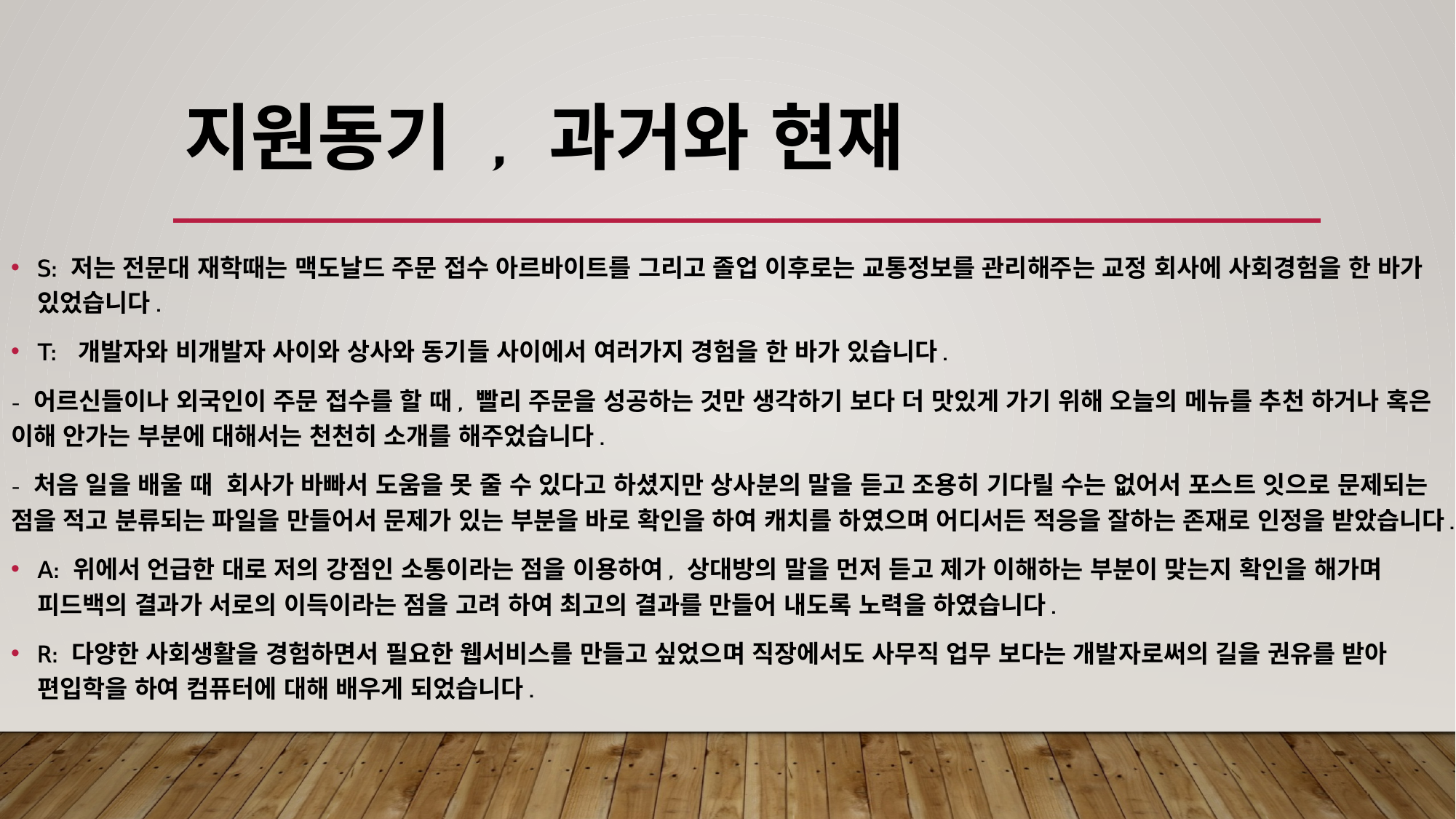

# 지원동기 , 과거와 현재
S: 저는 전문대 재학때는 맥도날드 주문 접수 아르바이트를 그리고 졸업 이후로는 교통정보를 관리해주는 교정 회사에 사회경험을 한 바가 있었습니다.
T:  개발자와 비개발자 사이와 상사와 동기들 사이에서 여러가지 경험을 한 바가 있습니다.
- 어르신들이나 외국인이 주문 접수를 할 때, 빨리 주문을 성공하는 것만 생각하기 보다 더 맛있게 가기 위해 오늘의 메뉴를 추천 하거나 혹은 이해 안가는 부분에 대해서는 천천히 소개를 해주었습니다.
- 처음 일을 배울 때  회사가 바빠서 도움을 못 줄 수 있다고 하셨지만 상사분의 말을 듣고 조용히 기다릴 수는 없어서 포스트 잇으로 문제되는 점을 적고 분류되는 파일을 만들어서 문제가 있는 부분을 바로 확인을 하여 캐치를 하였으며 어디서든 적응을 잘하는 존재로 인정을 받았습니다.
A: 위에서 언급한 대로 저의 강점인 소통이라는 점을 이용하여, 상대방의 말을 먼저 듣고 제가 이해하는 부분이 맞는지 확인을 해가며 피드백의 결과가 서로의 이득이라는 점을 고려 하여 최고의 결과를 만들어 내도록 노력을 하였습니다.
R: 다양한 사회생활을 경험하면서 필요한 웹서비스를 만들고 싶었으며 직장에서도 사무직 업무 보다는 개발자로써의 길을 권유를 받아 편입학을 하여 컴퓨터에 대해 배우게 되었습니다.